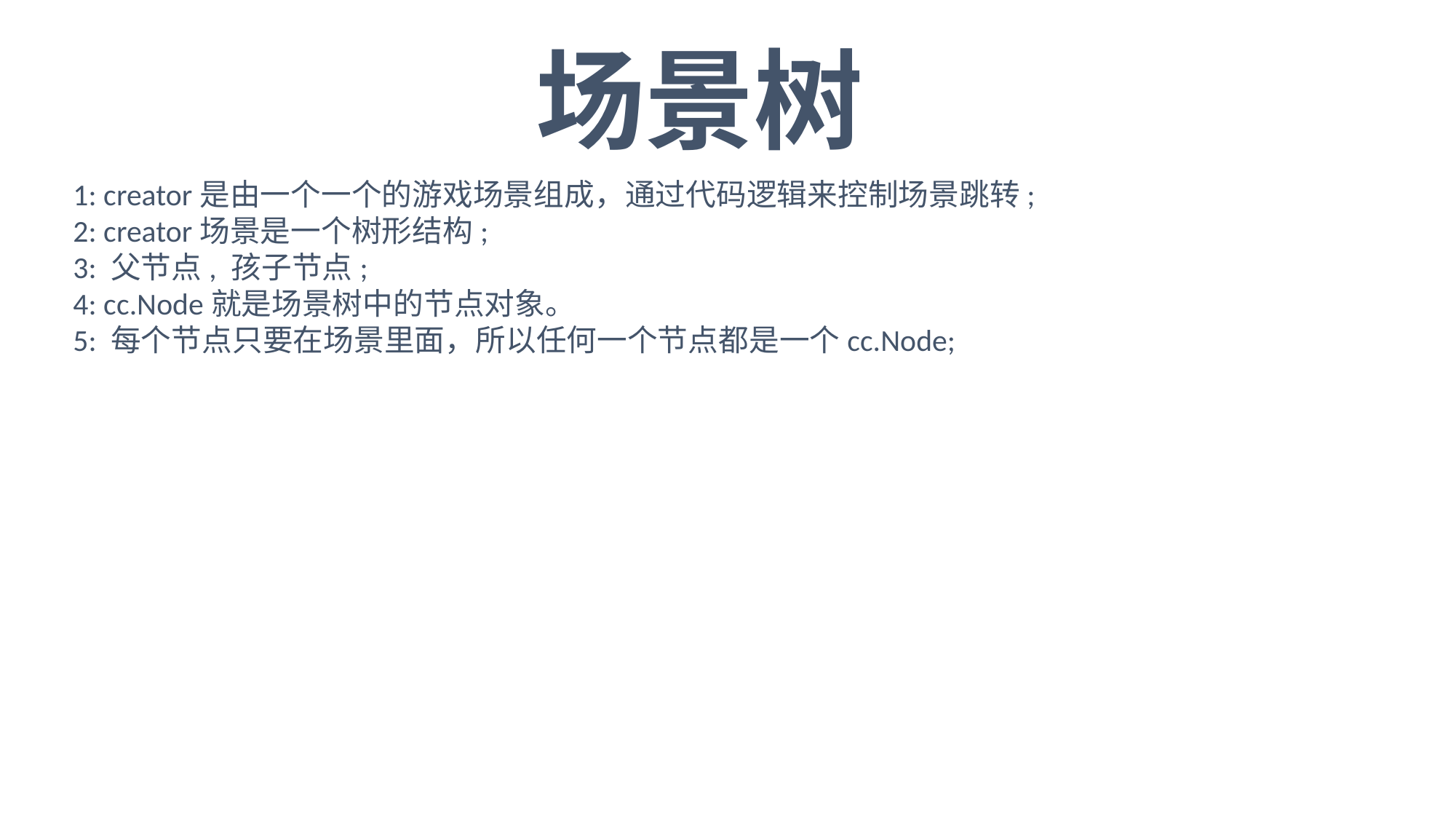

场景树
1: creator是由一个一个的游戏场景组成，通过代码逻辑来控制场景跳转;
2: creator场景是一个树形结构;
3: 父节点, 孩子节点;
4: cc.Node就是场景树中的节点对象。
5: 每个节点只要在场景里面，所以任何一个节点都是一个cc.Node;